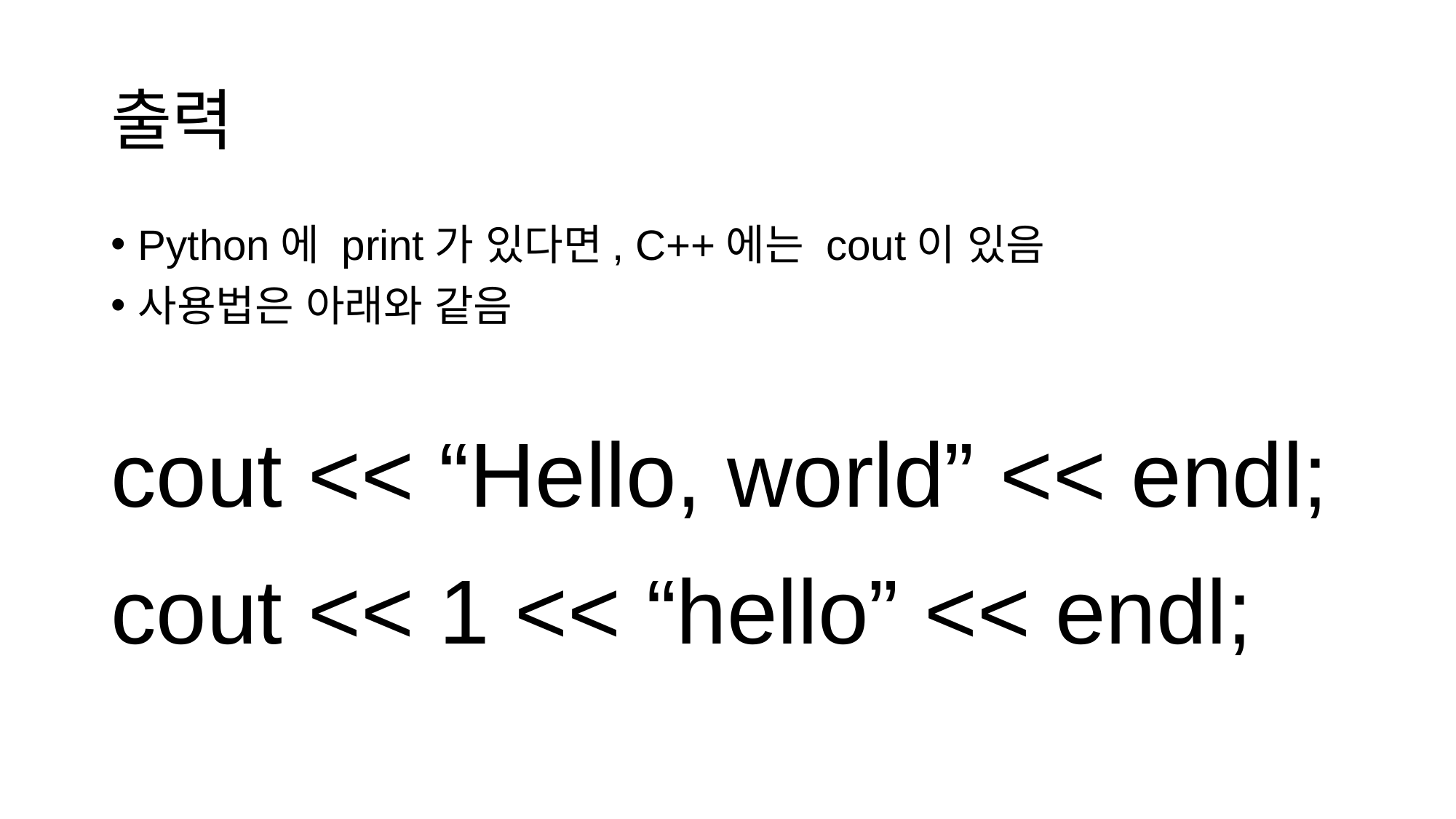

# 출력
Python에 print가 있다면, C++에는 cout이 있음
사용법은 아래와 같음
cout << “Hello, world” << endl;

cout << 1 << “hello” << endl;